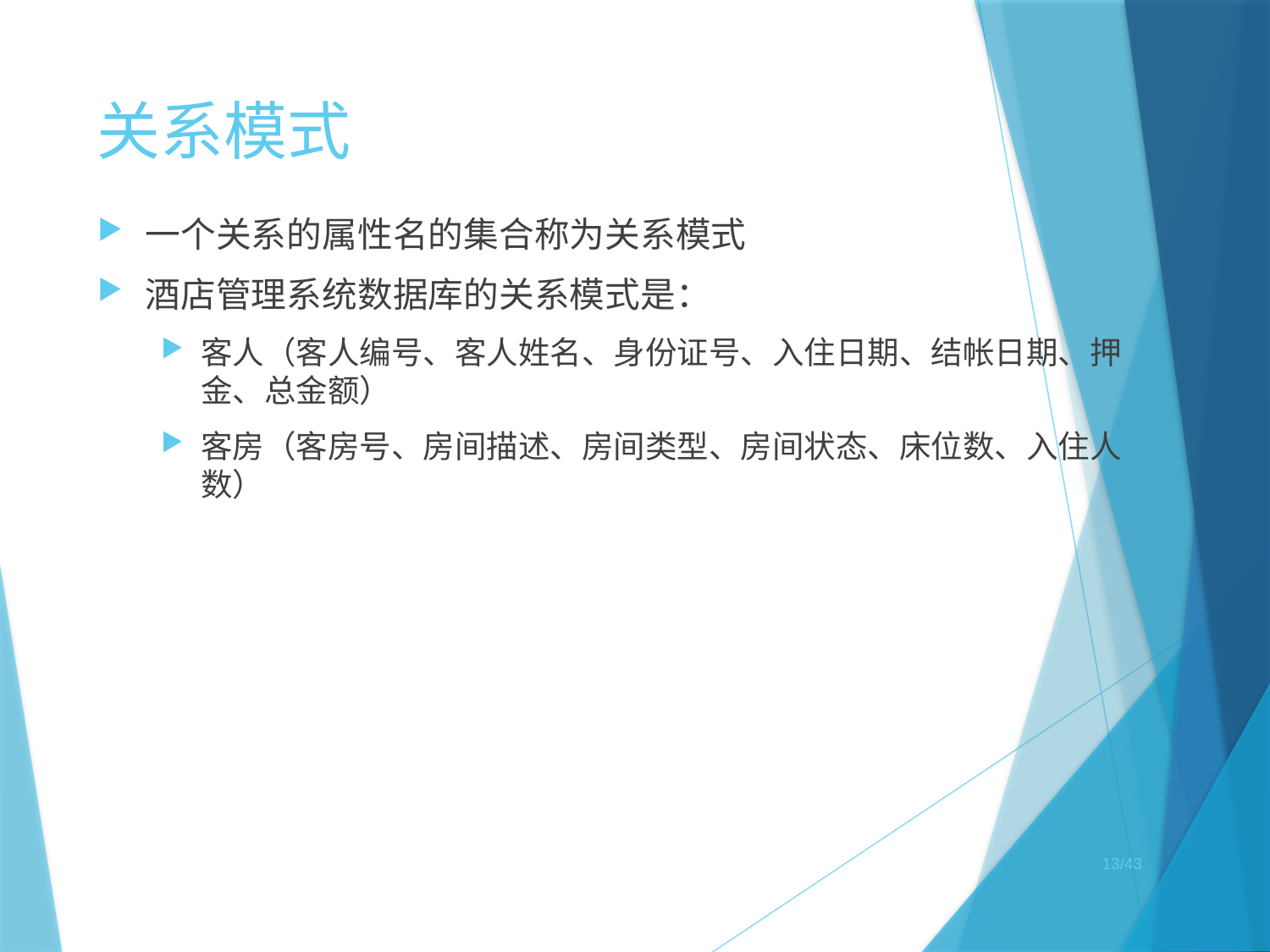

# 关系模式
一个关系的属性名的集合称为关系模式
酒店管理系统数据库的关系模式是：
客人（客人编号、客人姓名、身份证号、入住日期、结帐日期、押金、总金额）
客房（客房号、房间描述、房间类型、房间状态、床位数、入住人数）
13/43